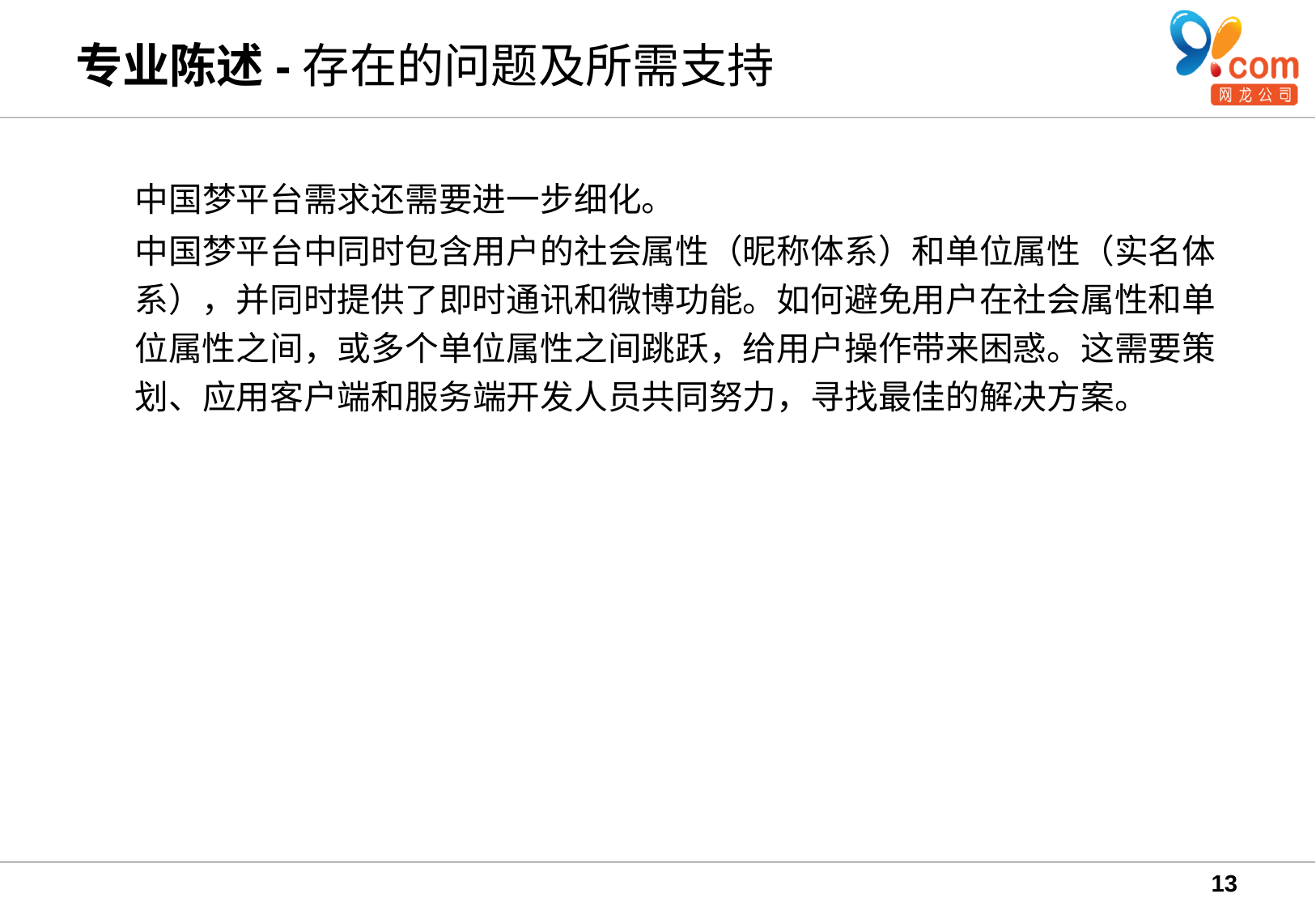

专业陈述-存在的问题及所需支持
	中国梦平台需求还需要进一步细化。
	中国梦平台中同时包含用户的社会属性（昵称体系）和单位属性（实名体系），并同时提供了即时通讯和微博功能。如何避免用户在社会属性和单位属性之间，或多个单位属性之间跳跃，给用户操作带来困惑。这需要策划、应用客户端和服务端开发人员共同努力，寻找最佳的解决方案。

13